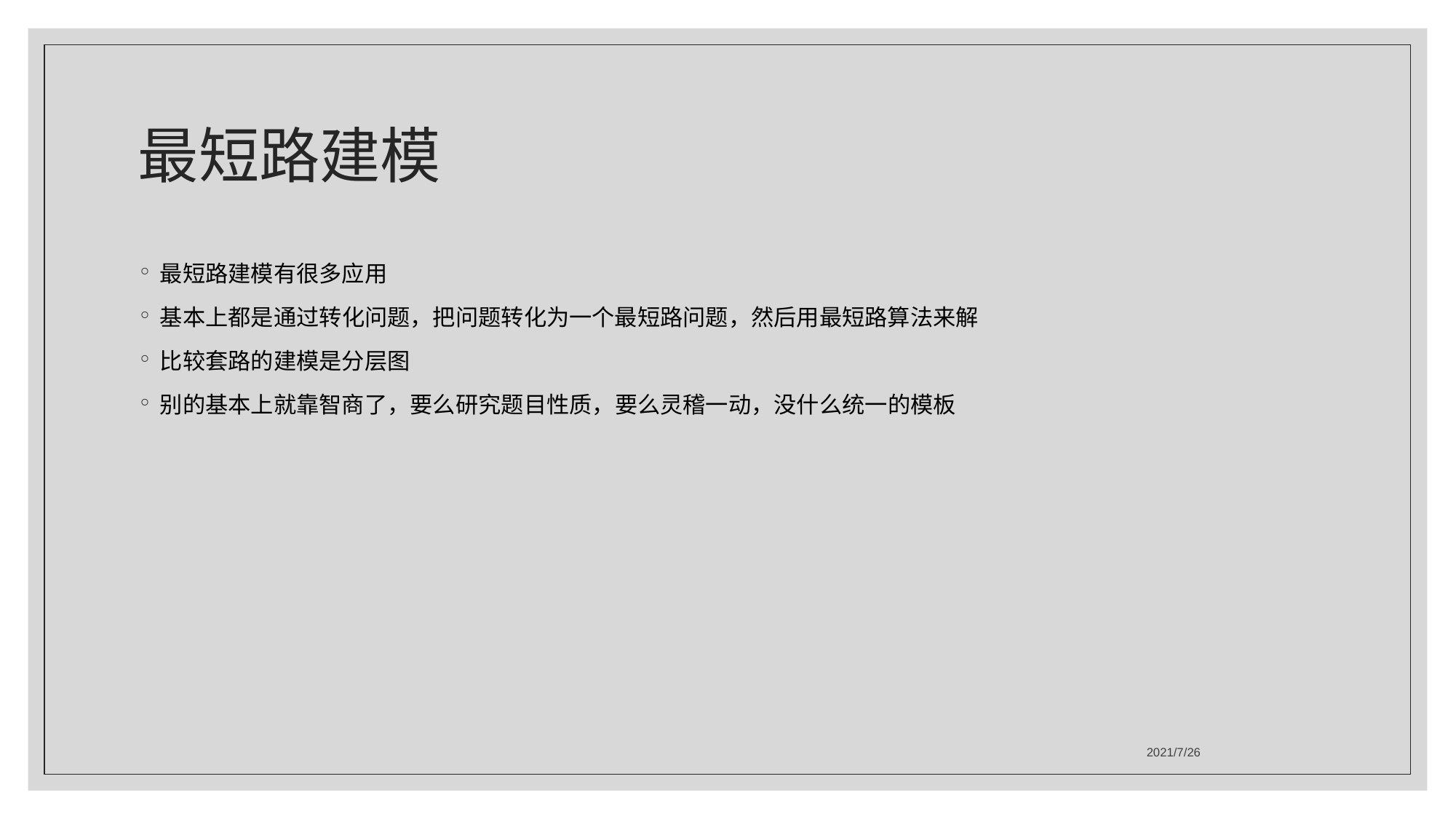

# 最短路建模
最短路建模有很多应用
基本上都是通过转化问题，把问题转化为一个最短路问题，然后用最短路算法来解
比较套路的建模是分层图
别的基本上就靠智商了，要么研究题目性质，要么灵稽一动，没什么统一的模板
2021/7/26